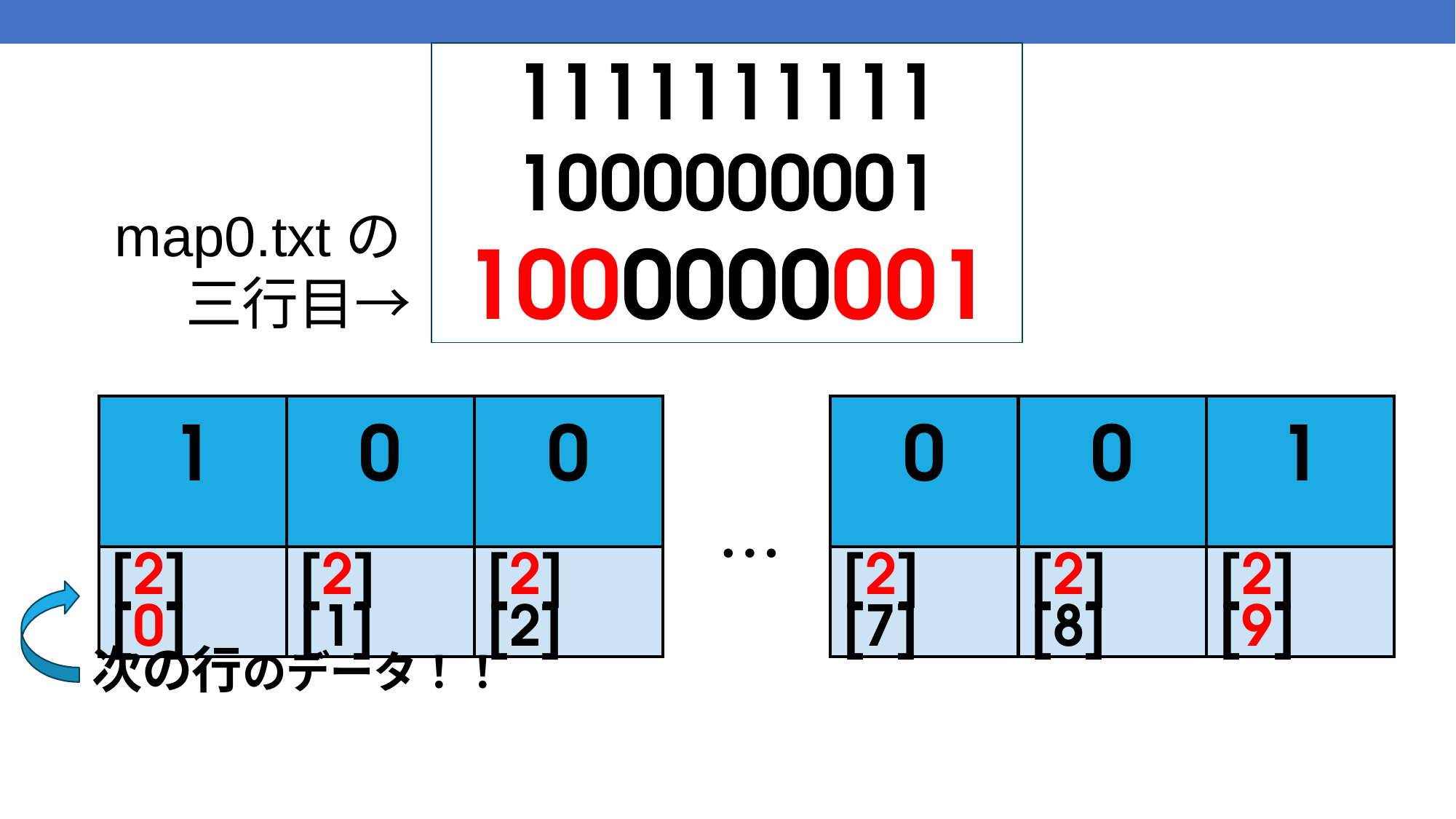

| 1111111111 |
| --- |
| 1000000001 |
| 1000000001 |
# map0.txtの三行目→
| 1 | 0 | 0 |
| --- | --- | --- |
| [2] [0] | [2] [1] | [2] [2] |
| 0 | 0 | 1 |
| --- | --- | --- |
| [2] [7] | [2] [8] | [2] [9] |
⋯

次の行のデータ！！